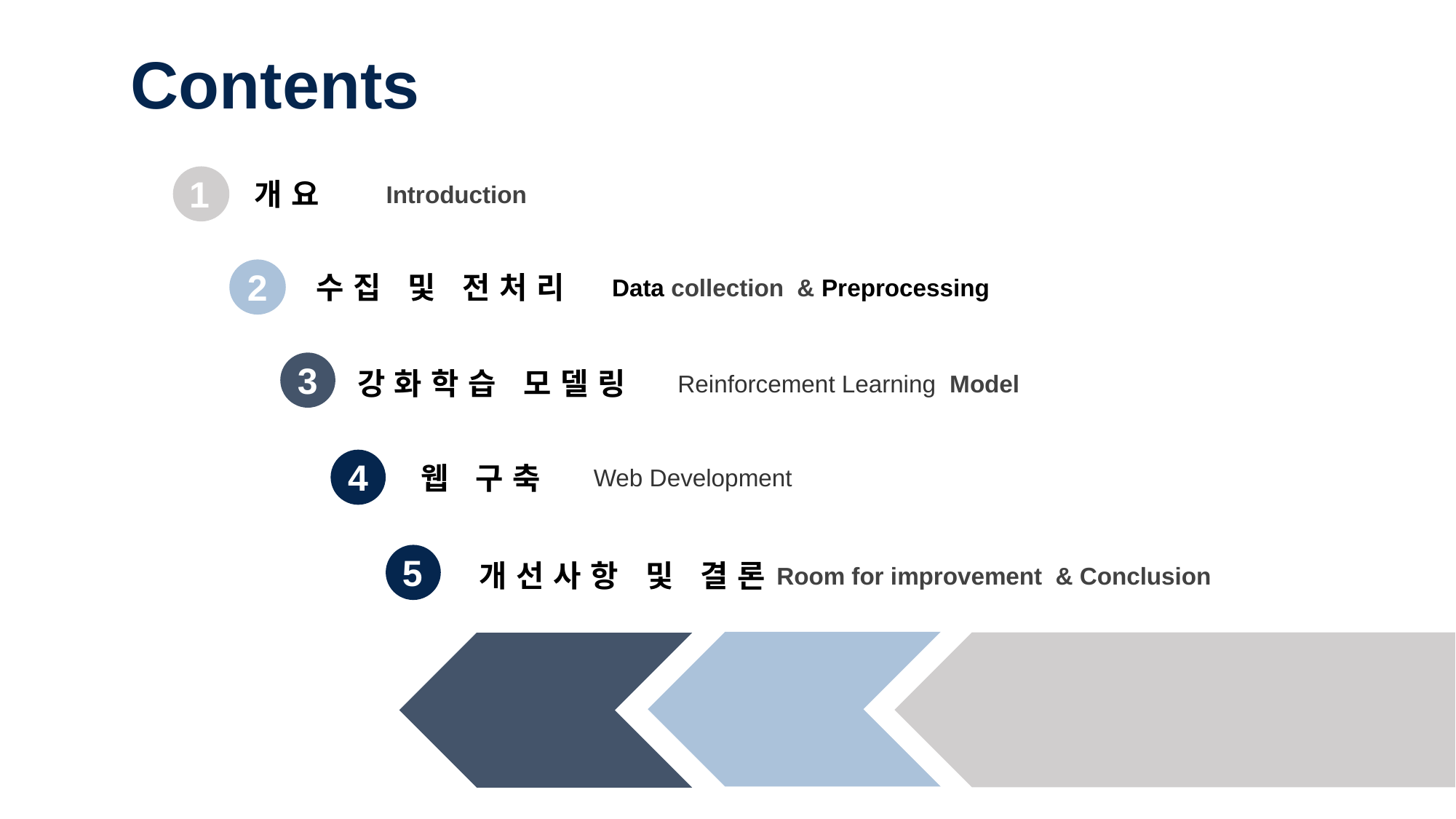

Contents

1
개요
Introduction

2
수집 및 전처리
Data collection  & Preprocessing

3
강화학습 모델링
 Reinforcement Learning  Model
4

웹 구축
 Web Development
5

개선사항 및 결론
Room for improvement  & Conclusion